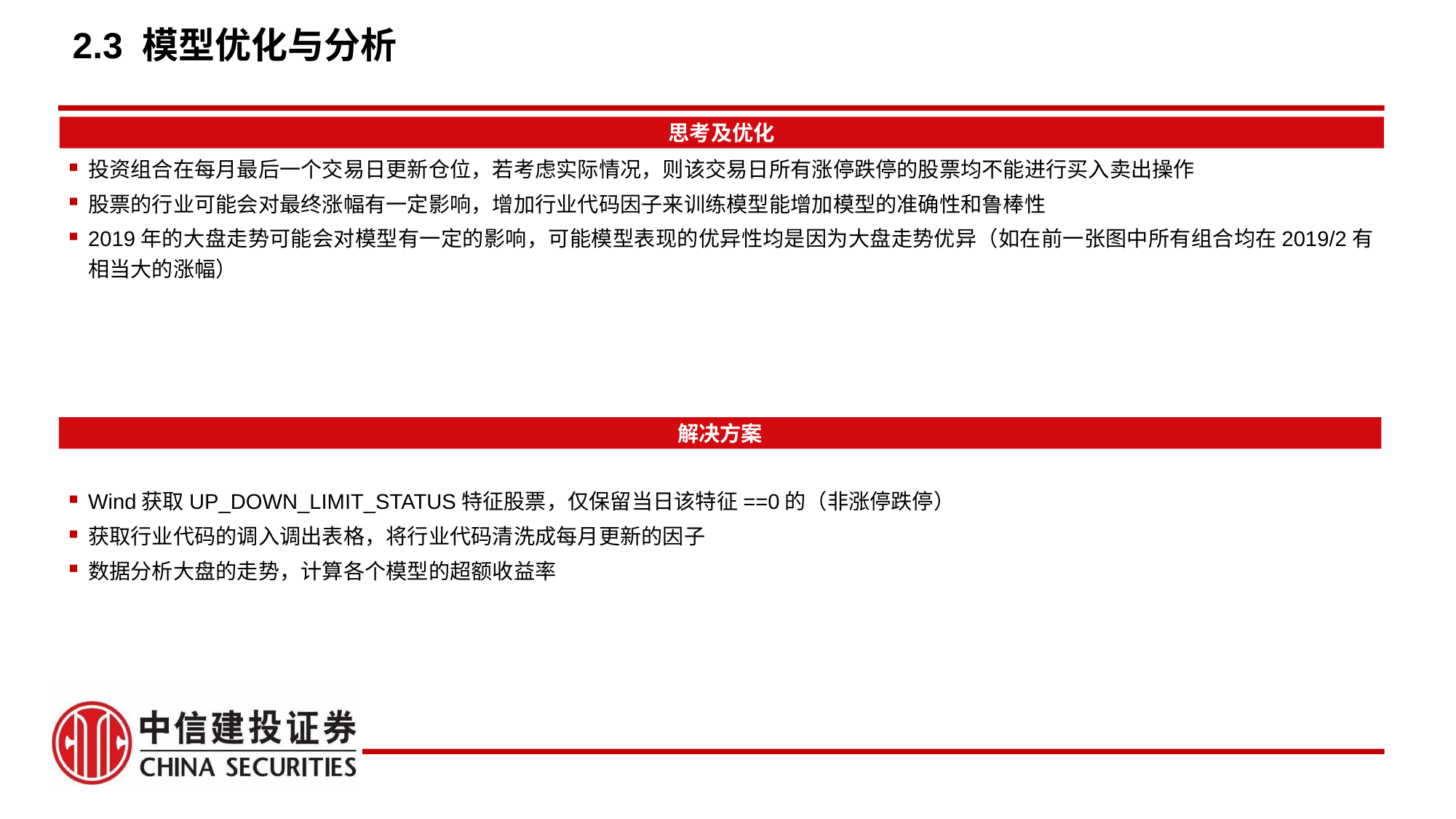

2.3 模型优化与分析

投资组合在每月最后一个交易日更新仓位，若考虑实际情况，则该交易日所有涨停跌停的股票均不能进行买入卖出操作
股票的行业可能会对最终涨幅有一定影响，增加行业代码因子来训练模型能增加模型的准确性和鲁棒性
2019年的大盘走势可能会对模型有一定的影响，可能模型表现的优异性均是因为大盘走势优异（如在前一张图中所有组合均在2019/2有相当大的涨幅）

思考及优化
解决方案

Wind获取UP_DOWN_LIMIT_STATUS特征股票，仅保留当日该特征==0的（非涨停跌停）
获取行业代码的调入调出表格，将行业代码清洗成每月更新的因子
数据分析大盘的走势，计算各个模型的超额收益率